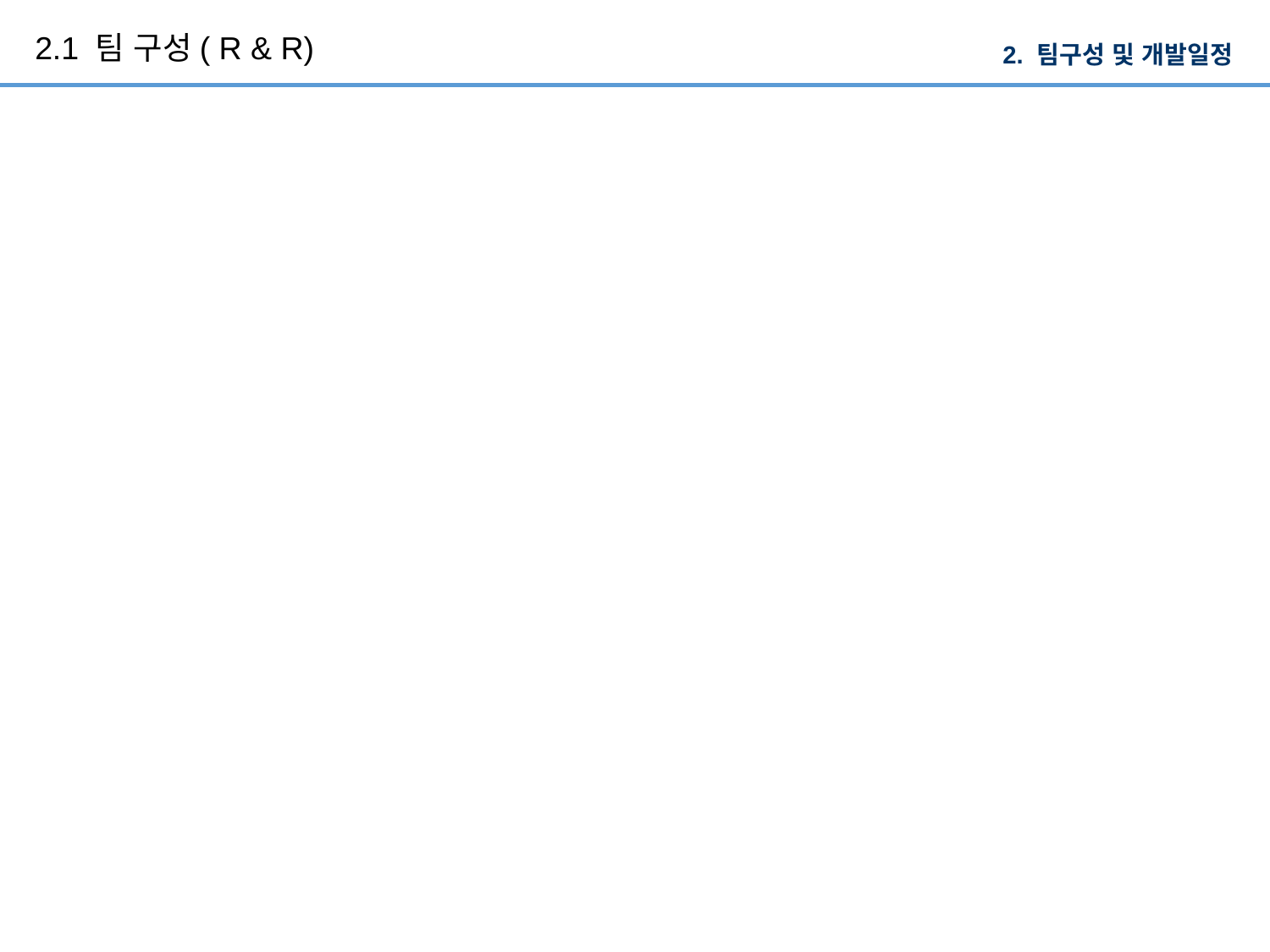

# 2.1 팀 구성( R & R)
2. 팀구성 및 개발일정